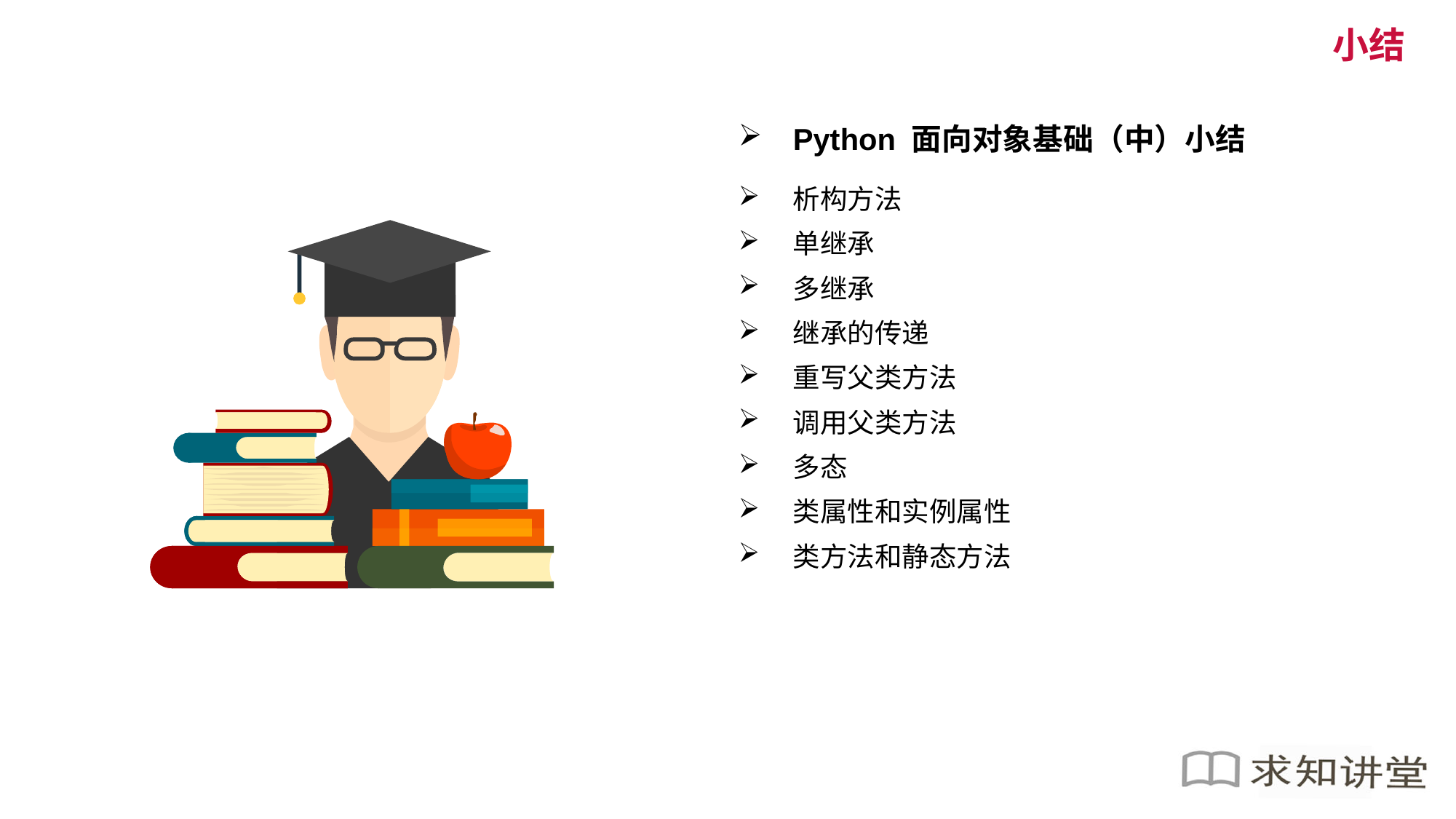

小结
Python 面向对象基础（中）小结
析构方法
单继承
多继承
继承的传递
重写父类方法
调用父类方法
多态
类属性和实例属性
类方法和静态方法